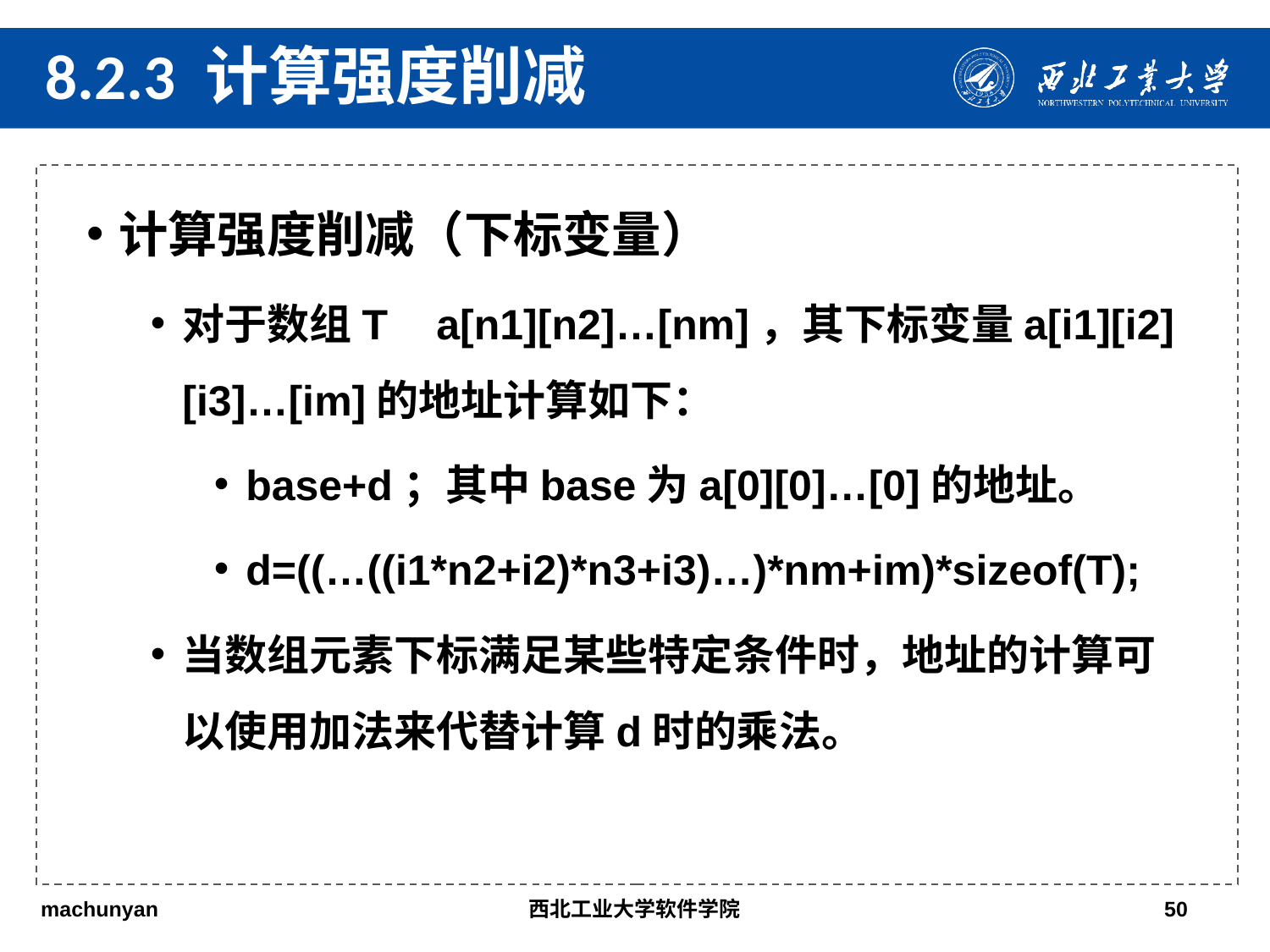

8.2.3 计算强度削减
计算强度削减（下标变量）
对于数组T	a[n1][n2]…[nm]，其下标变量a[i1][i2][i3]…[im]的地址计算如下：
base+d；其中base为a[0][0]…[0]的地址。
d=((…((i1*n2+i2)*n3+i3)…)*nm+im)*sizeof(T);
当数组元素下标满足某些特定条件时，地址的计算可以使用加法来代替计算d时的乘法。